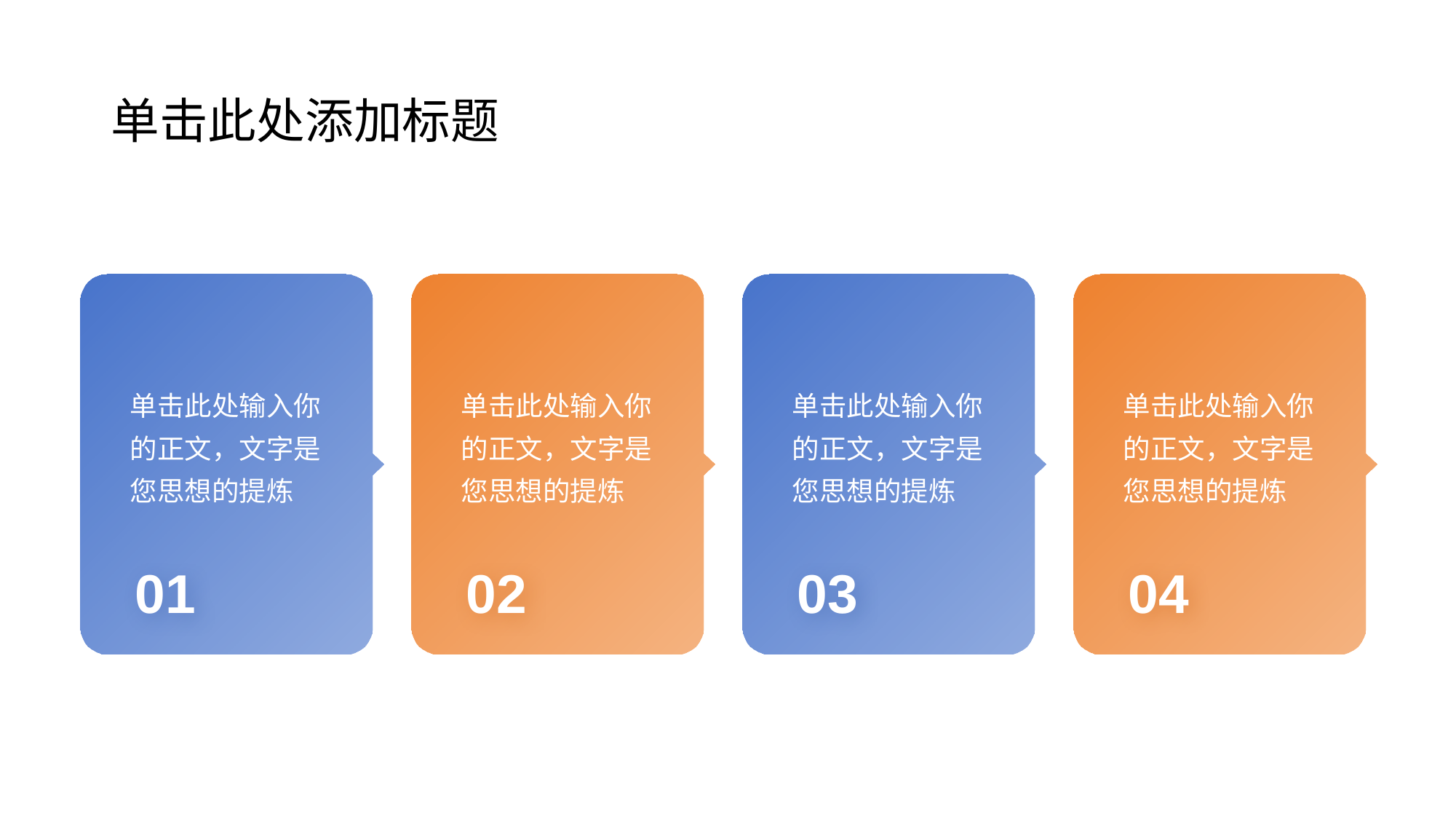

# 单击此处添加标题
单击此处输入你的正文，文字是您思想的提炼
单击此处输入你的正文，文字是您思想的提炼
单击此处输入你的正文，文字是您思想的提炼
单击此处输入你的正文，文字是您思想的提炼
01
02
03
04